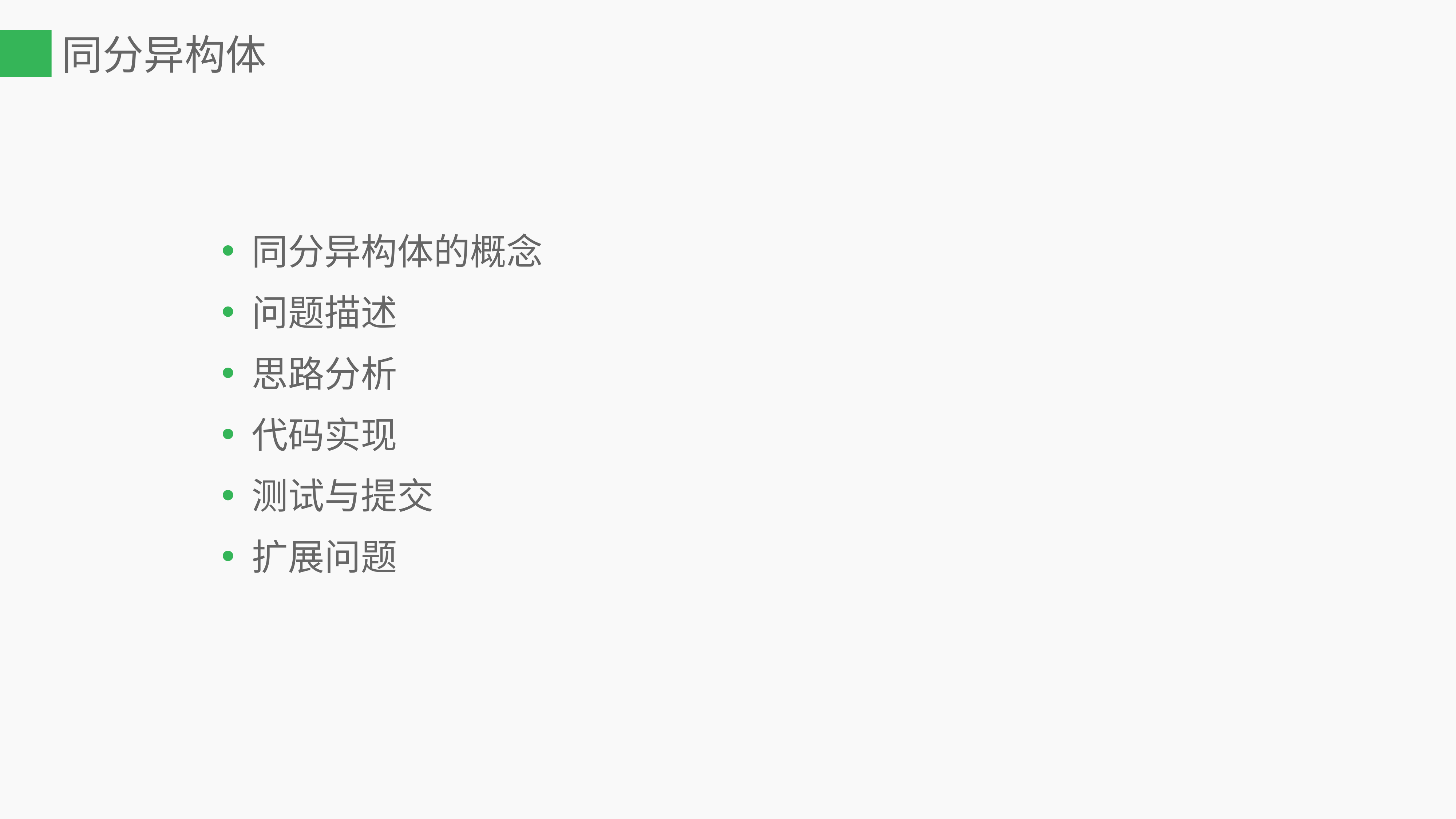

# 同分异构体
同分异构体的概念
问题描述
思路分析
代码实现
测试与提交
扩展问题